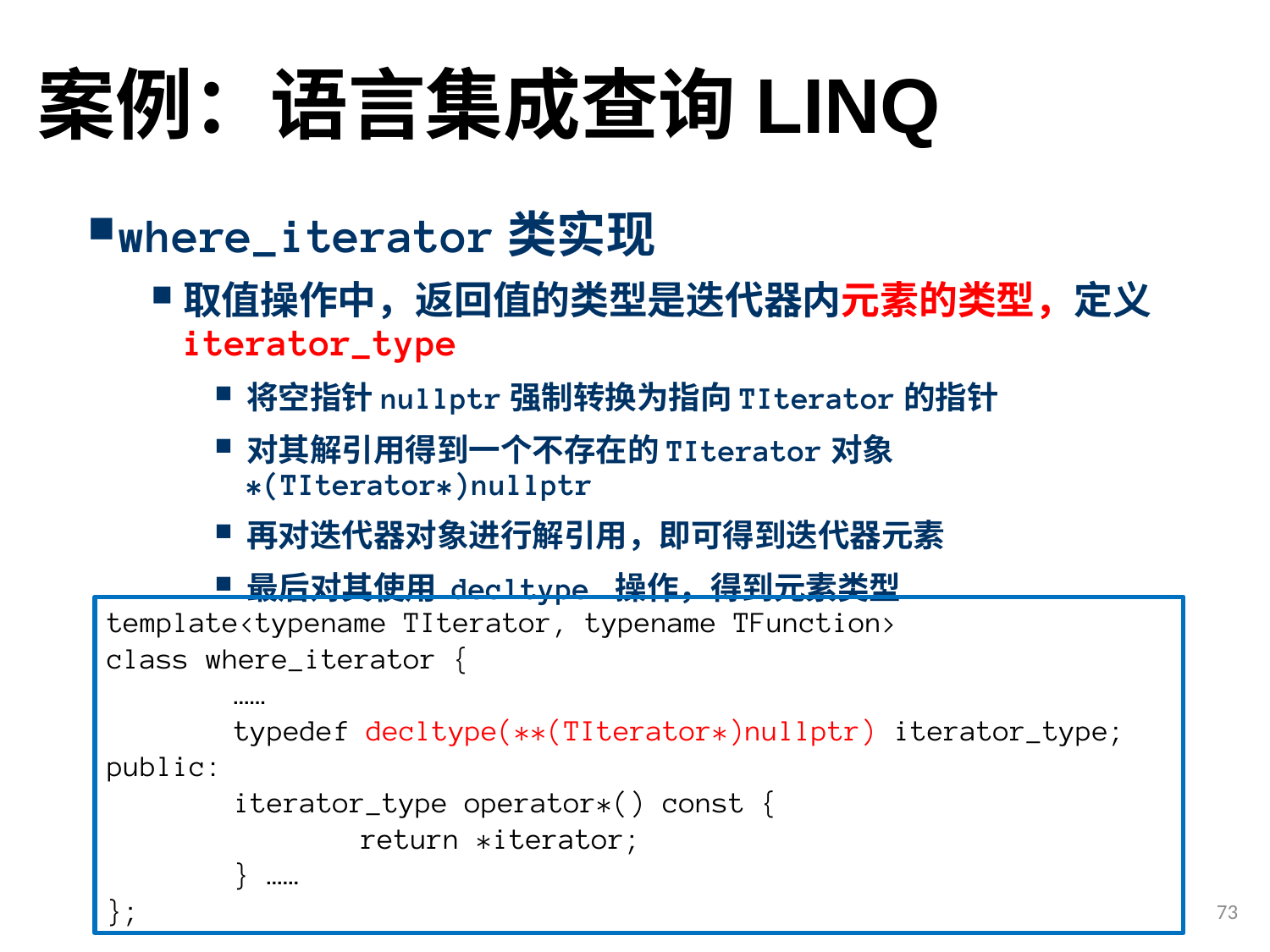

# 案例：语言集成查询LINQ
where_iterator类实现
取值操作中，返回值的类型是迭代器内元素的类型，定义iterator_type
将空指针nullptr强制转换为指向TIterator的指针
对其解引用得到一个不存在的TIterator对象*(TIterator*)nullptr
再对迭代器对象进行解引用，即可得到迭代器元素
最后对其使用 decltype 操作，得到元素类型

template<typename TIterator, typename TFunction>
class where_iterator {
	……
	typedef decltype(**(TIterator*)nullptr) iterator_type;
public:
	iterator_type operator*() const {
		return *iterator;
	} ……
};
73